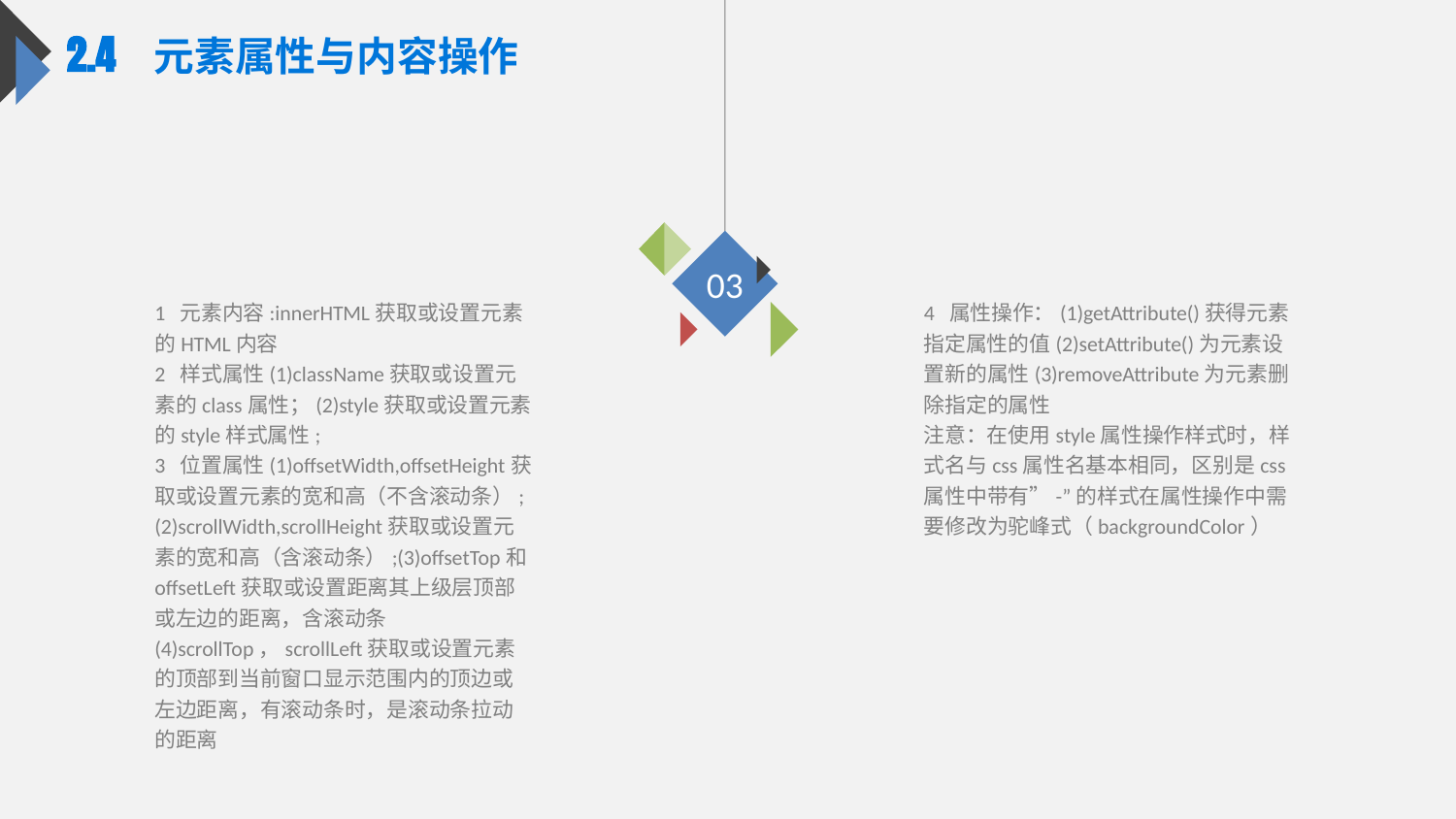

2.4   元素属性与内容操作

03

1  元素内容:innerHTML获取或设置元素的HTML内容
2  样式属性(1)className获取或设置元素的class属性；(2)style获取或设置元素的style样式属性;
3  位置属性(1)offsetWidth,offsetHeight获取或设置元素的宽和高（不含滚动条）;(2)scrollWidth,scrollHeight获取或设置元素的宽和高（含滚动条）;(3)offsetTop和offsetLeft获取或设置距离其上级层顶部或左边的距离，含滚动条(4)scrollTop，scrollLeft获取或设置元素的顶部到当前窗口显示范围内的顶边或左边距离，有滚动条时，是滚动条拉动的距离
4  属性操作：(1)getAttribute()获得元素指定属性的值(2)setAttribute()为元素设置新的属性(3)removeAttribute为元素删除指定的属性
注意：在使用style属性操作样式时，样式名与css属性名基本相同，区别是css属性中带有”-”的样式在属性操作中需要修改为驼峰式（backgroundColor）